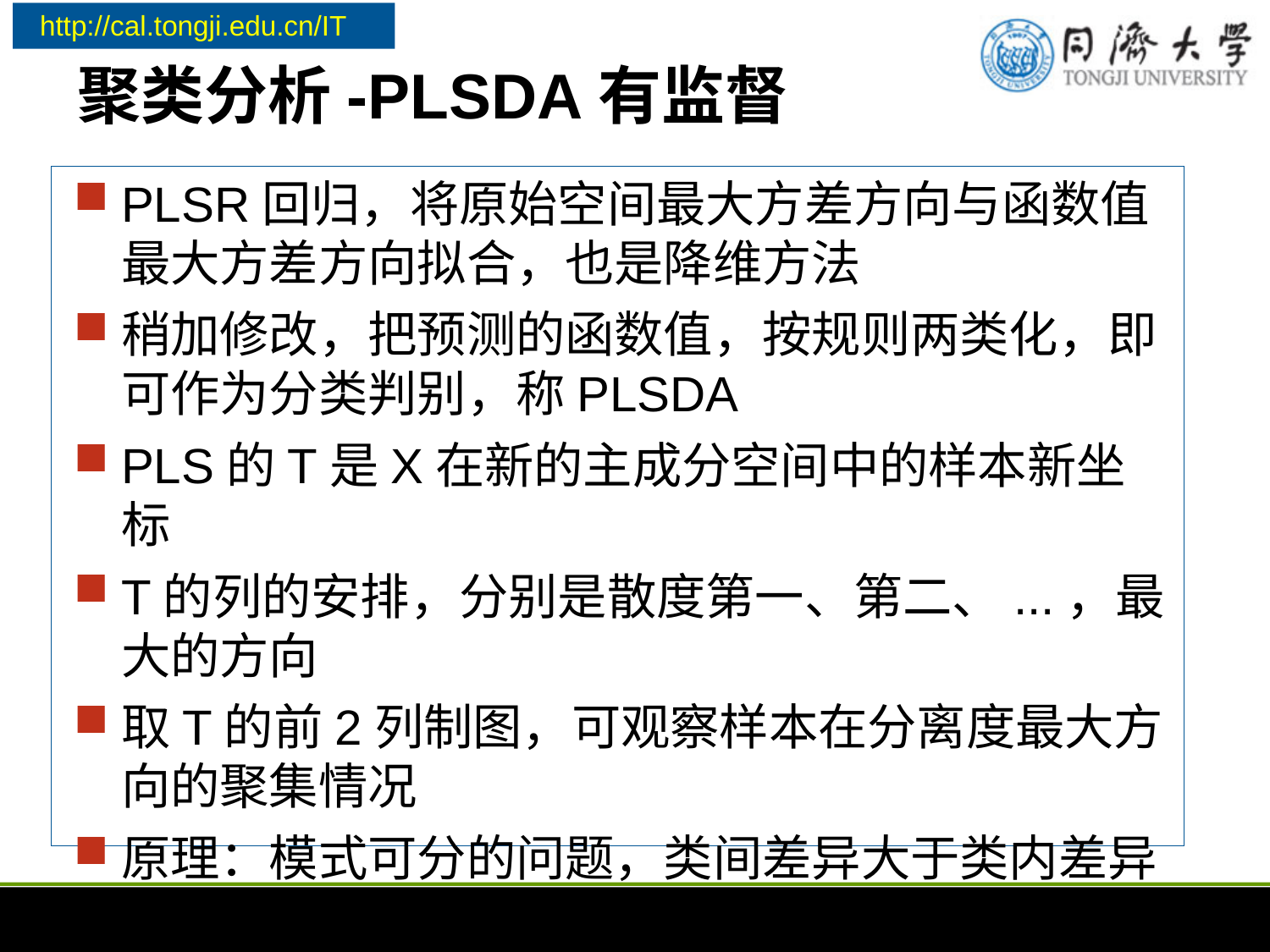

# 聚类分析-PLSDA有监督
PLSR回归，将原始空间最大方差方向与函数值最大方差方向拟合，也是降维方法
稍加修改，把预测的函数值，按规则两类化，即可作为分类判别，称PLSDA
PLS的T是X在新的主成分空间中的样本新坐标
T的列的安排，分别是散度第一、第二、...，最大的方向
取T的前2列制图，可观察样本在分离度最大方向的聚集情况
原理：模式可分的问题，类间差异大于类内差异